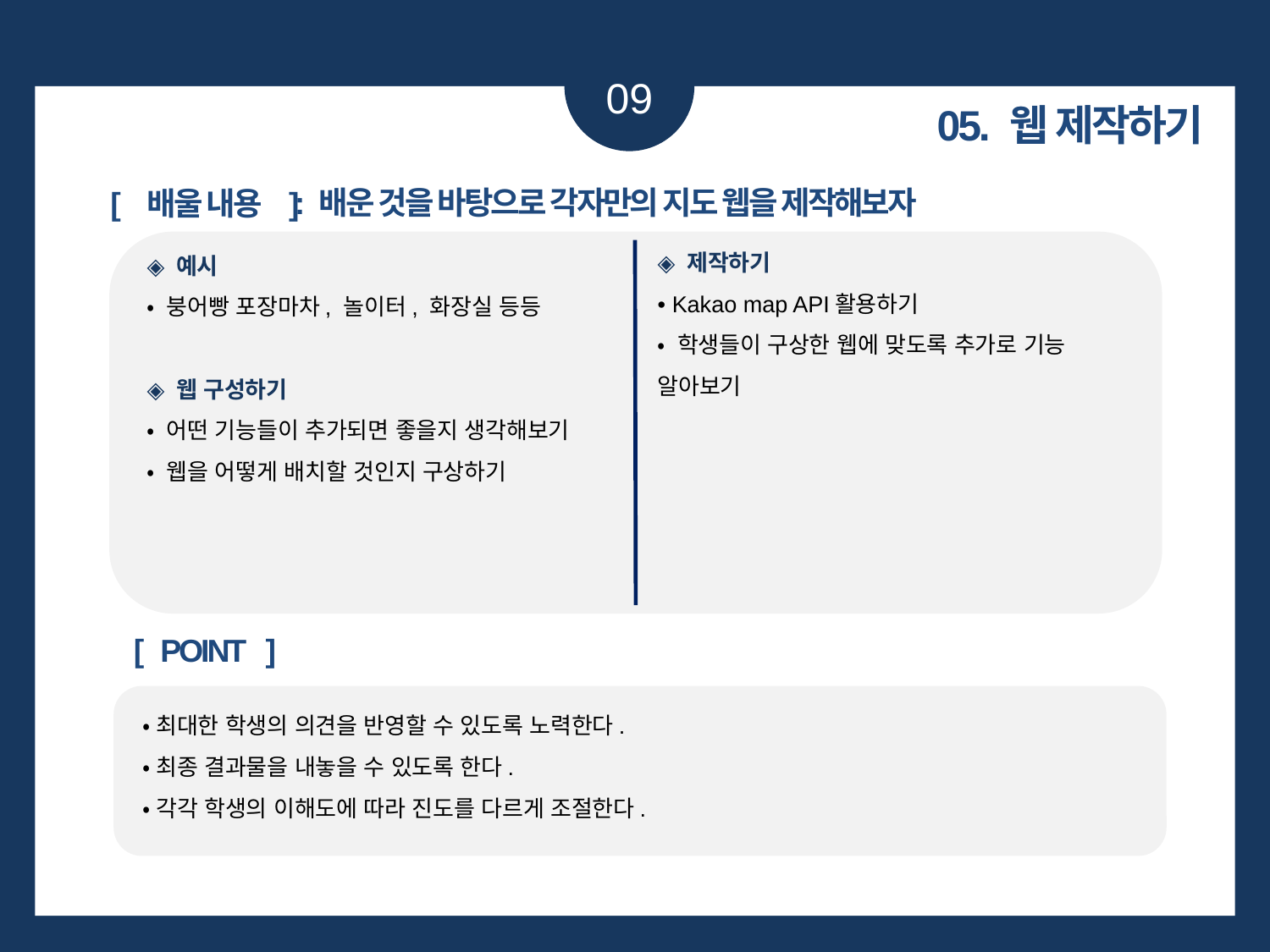

09

05. 웹 제작하기
: 배운 것을 바탕으로 각자만의 지도 웹을 제작해보자
[   배울 내용   ]
◈ 제작하기
• Kakao map API활용하기
• 학생들이 구상한 웹에 맞도록 추가로 기능 알아보기
◈ 예시
• 붕어빵 포장마차, 놀이터, 화장실 등등

◈ 웹 구성하기
• 어떤 기능들이 추가되면 좋을지 생각해보기
• 웹을 어떻게 배치할 것인지 구상하기

[   POINT   ]

•최대한 학생의 의견을 반영할 수 있도록 노력한다.
•최종 결과물을 내놓을 수 있도록 한다.
•각각 학생의 이해도에 따라 진도를 다르게 조절한다.